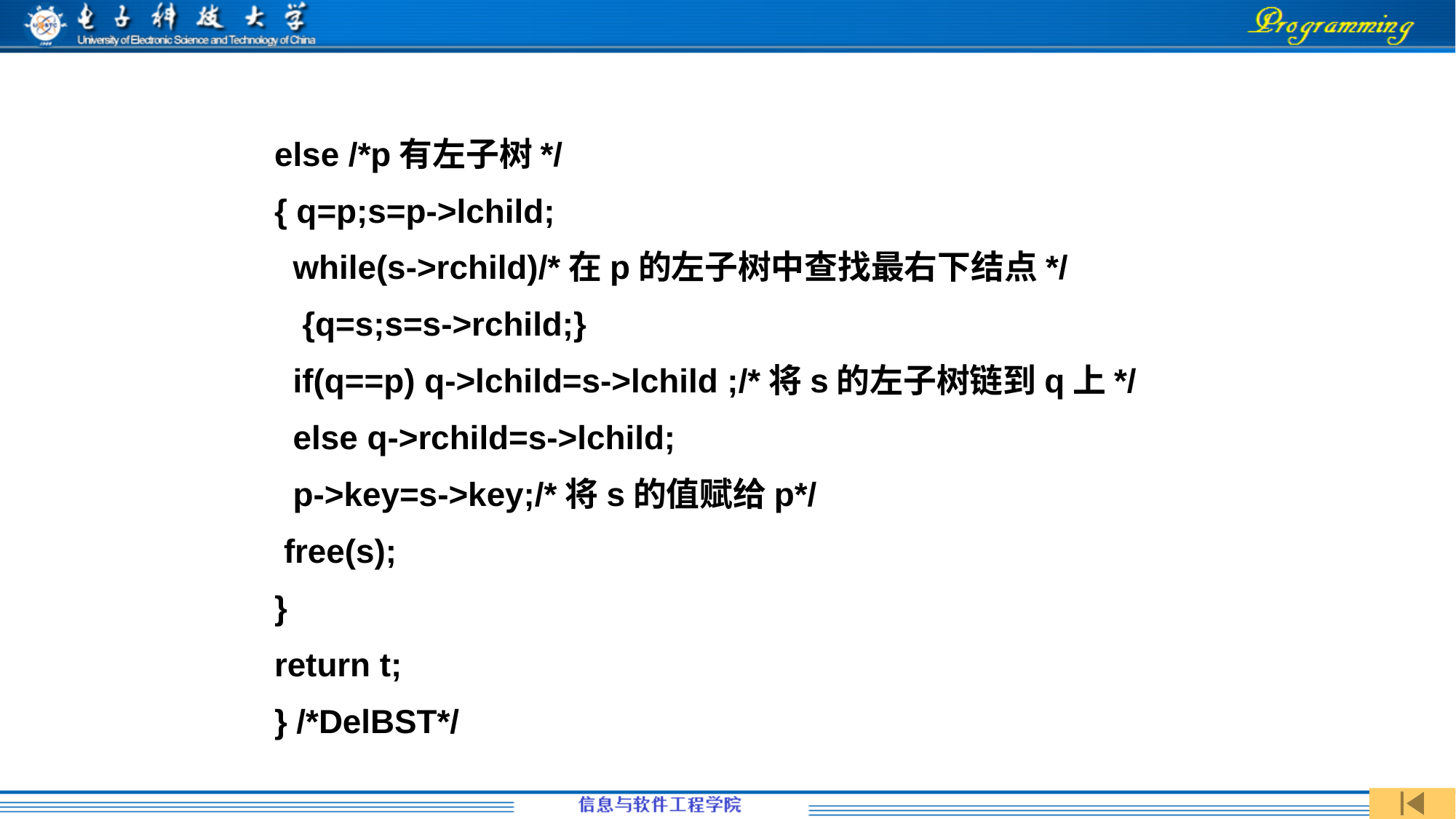

else /*p有左子树*/
{ q=p;s=p->lchild;
  while(s->rchild)/*在p的左子树中查找最右下结点*/
   {q=s;s=s->rchild;}
  if(q==p) q->lchild=s->lchild ;/*将s的左子树链到q上*/
  else q->rchild=s->lchild;
  p->key=s->key;/*将s的值赋给p*/
 free(s);
}
return t;
} /*DelBST*/